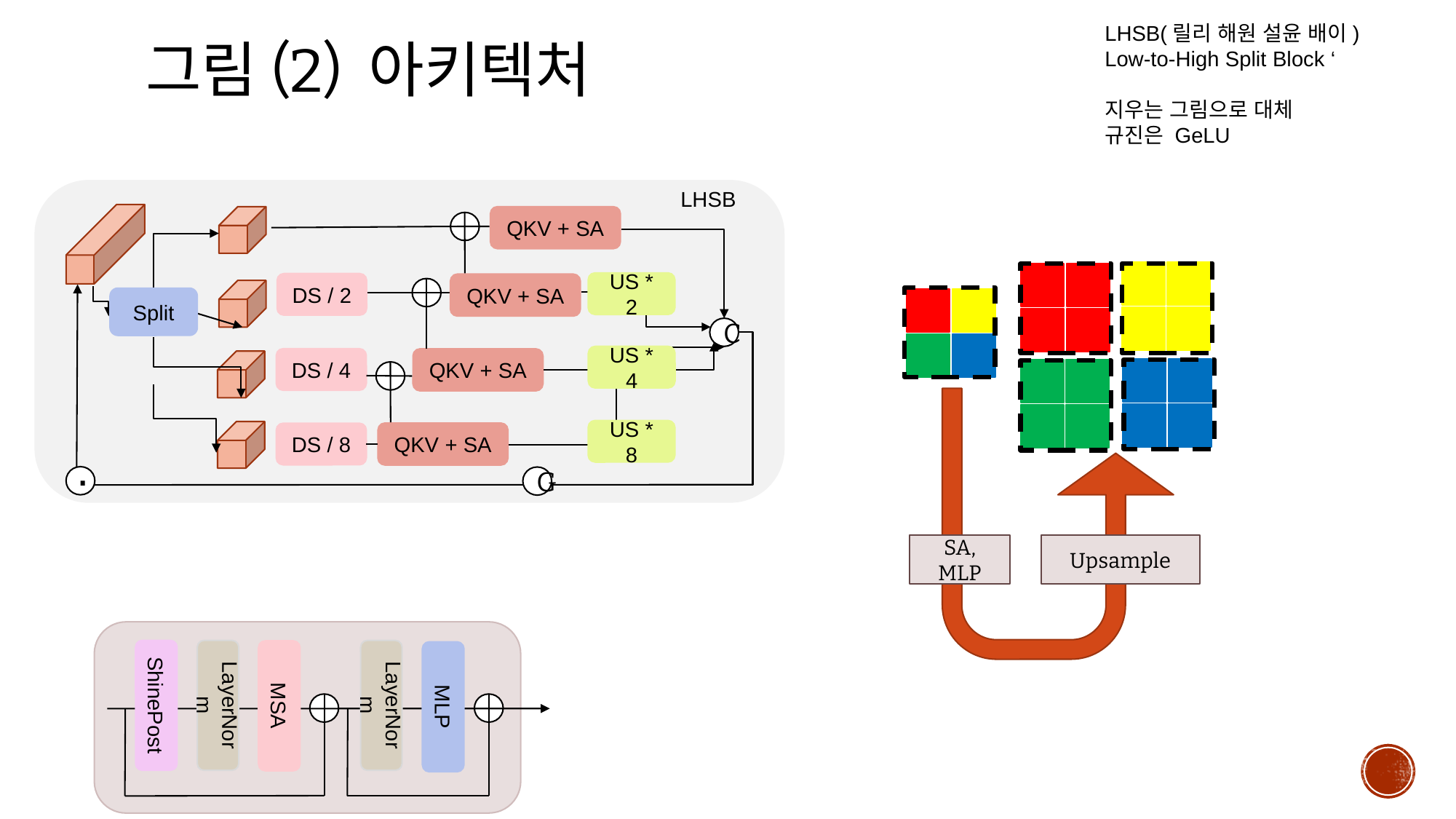

# 그림(2) 아키텍처
LHSB(릴리 해원 설윤 배이)
Low-to-High Split Block ‘

지우는 그림으로 대체
규진은 GeLU
LHSB

QKV + SA

US * 2
DS / 2
QKV + SA

Split

C

US * 4
DS / 4
QKV + SA

US * 8

QKV + SA
DS / 8
.

G
SA, MLP
Upsample

LayerNorm
ShinePost
LayerNorm
MSA
MLP